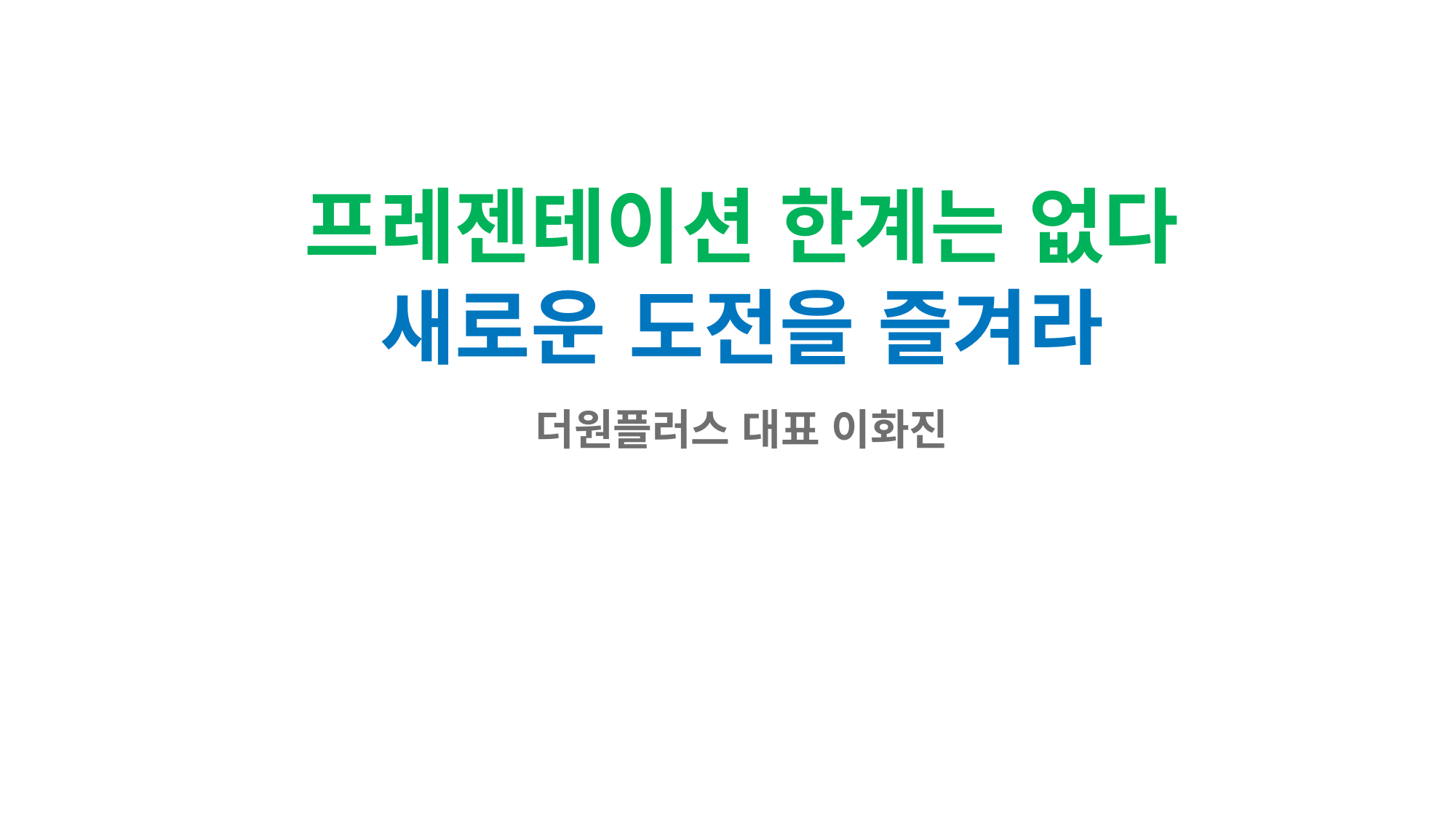

프레젠테이션 한계는 없다
새로운 도전을 즐겨라
더원플러스 대표 이화진